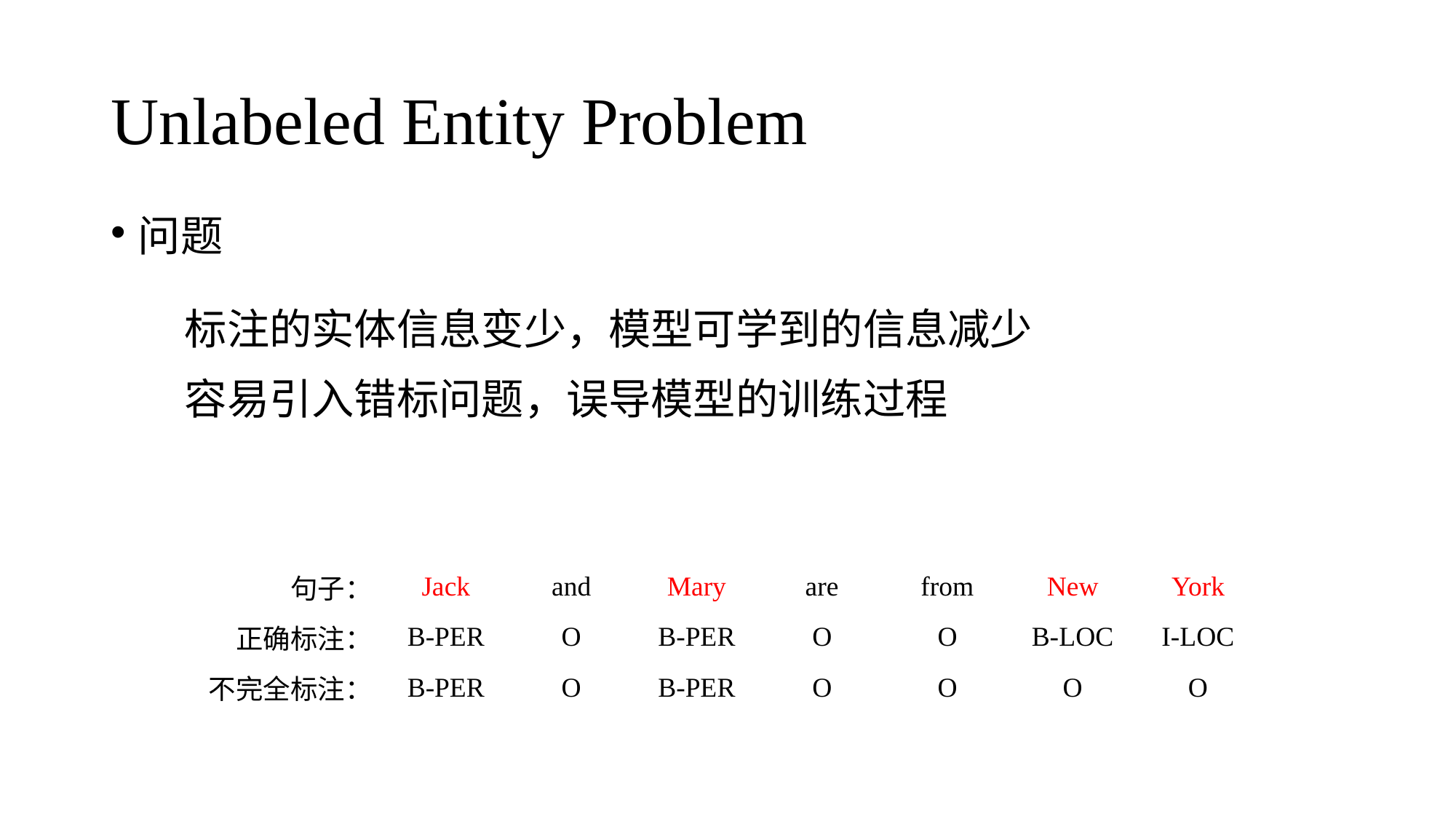

# Unlabeled Entity Problem
问题

标注的实体信息变少，模型可学到的信息减少
容易引入错标问题，误导模型的训练过程
| 句子： | Jack | and | Mary | are | from | New | York |
| --- | --- | --- | --- | --- | --- | --- | --- |
| 正确标注： | B-PER | O | B-PER | O | O | B-LOC | I-LOC |
| 不完全标注： | B-PER | O | B-PER | O | O | O | O |
20